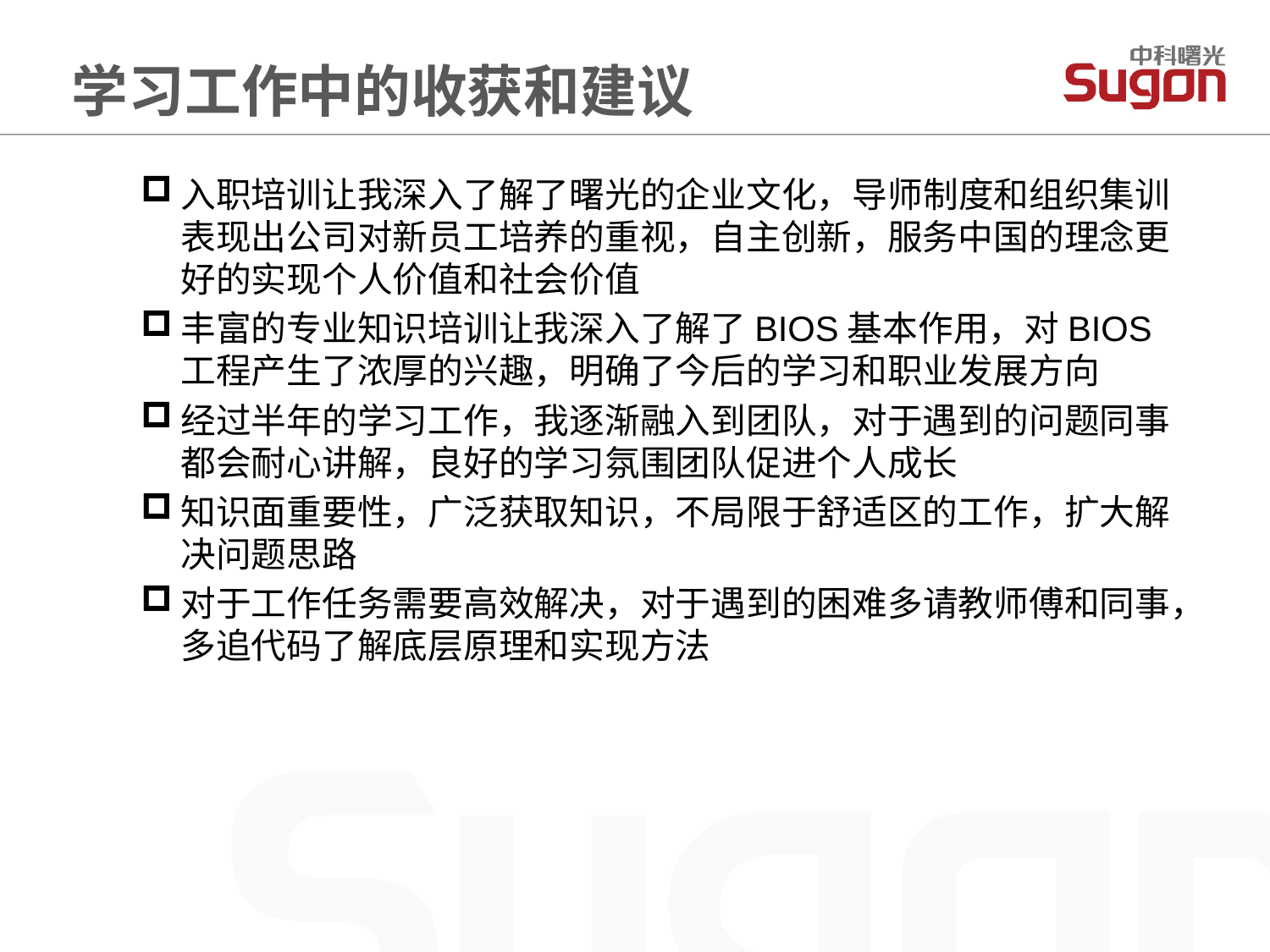

学习工作中的收获和建议
入职培训让我深入了解了曙光的企业文化，导师制度和组织集训表现出公司对新员工培养的重视，自主创新，服务中国的理念更好的实现个人价值和社会价值
丰富的专业知识培训让我深入了解了BIOS基本作用，对BIOS工程产生了浓厚的兴趣，明确了今后的学习和职业发展方向
经过半年的学习工作，我逐渐融入到团队，对于遇到的问题同事都会耐心讲解，良好的学习氛围团队促进个人成长
知识面重要性，广泛获取知识，不局限于舒适区的工作，扩大解决问题思路
对于工作任务需要高效解决，对于遇到的困难多请教师傅和同事，多追代码了解底层原理和实现方法